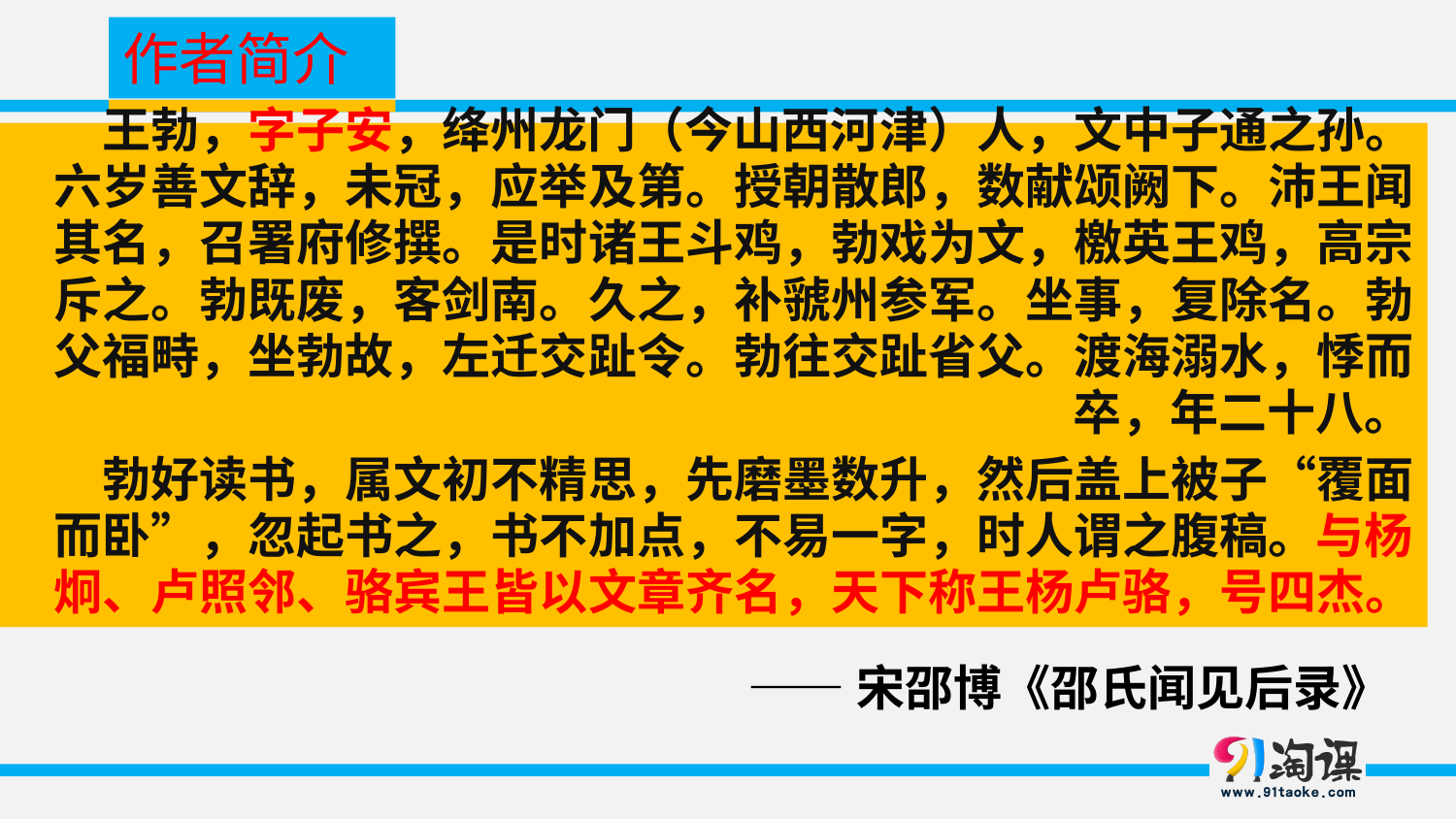

作者简介
      王勃，字子安，绛州龙门（今山西河津）人，文中子通之孙。六岁善文辞，未冠，应举及第。授朝散郎，数献颂阙下。沛王闻其名，召署府修撰。是时诸王斗鸡，勃戏为文，檄英王鸡，高宗斥之。勃既废，客剑南。久之，补虢州参军。坐事，复除名。勃父福畤，坐勃故，左迁交趾令。勃往交趾省父。渡海溺水，悸而卒，年二十八。
      勃好读书，属文初不精思，先磨墨数升，然后盖上被子“覆面而卧”，忽起书之，书不加点，不易一字，时人谓之腹稿。与杨炯、卢照邻、骆宾王皆以文章齐名，天下称王杨卢骆，号四杰。
——宋邵博《邵氏闻见后录》